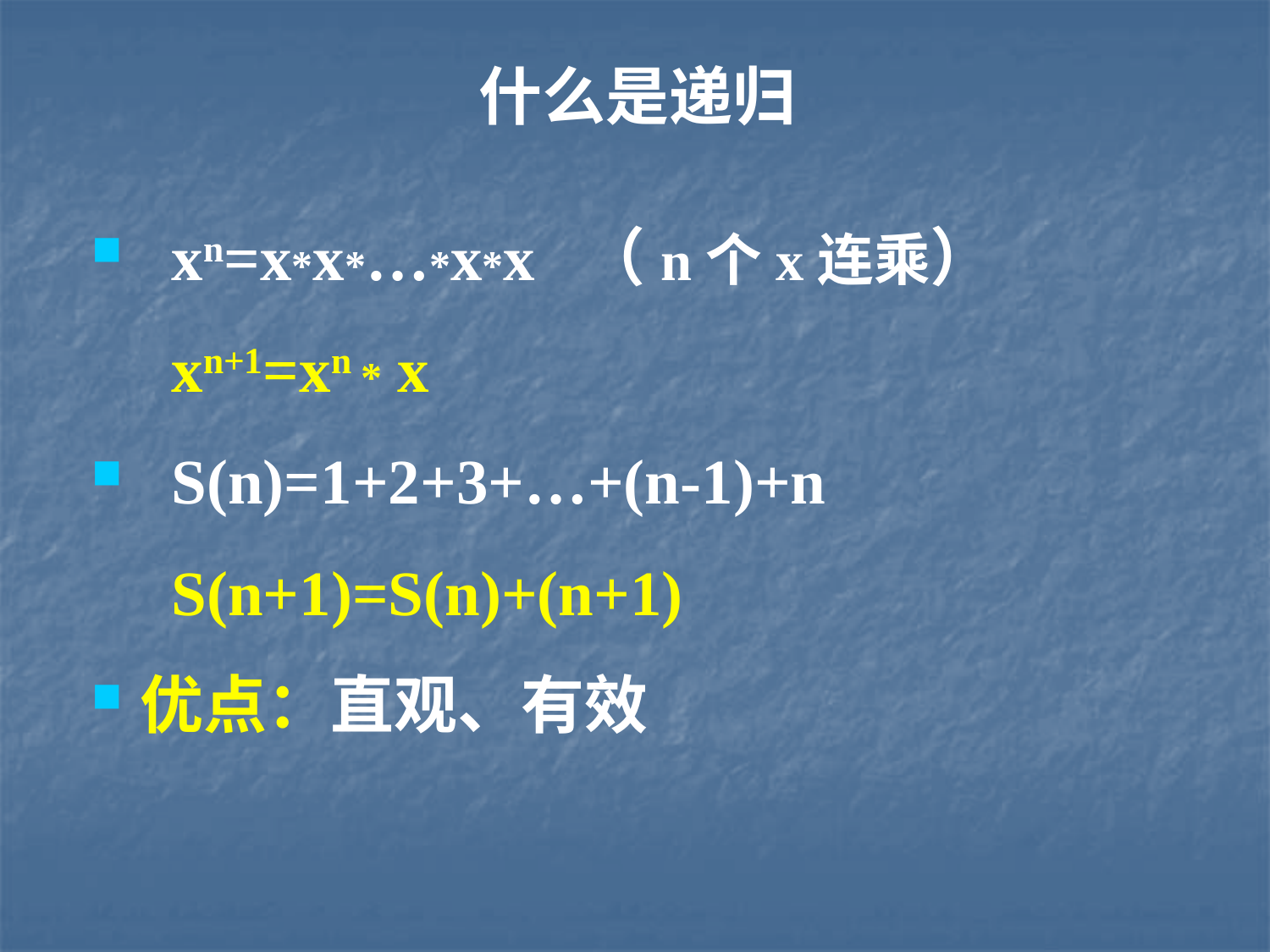

什么是递归

  xn=x*x*…*x*x  （n个x连乘）
  	  xn+1=xn * x
  S(n)=1+2+3+…+(n-1)+n
     S(n+1)=S(n)+(n+1)
优点：直观、有效